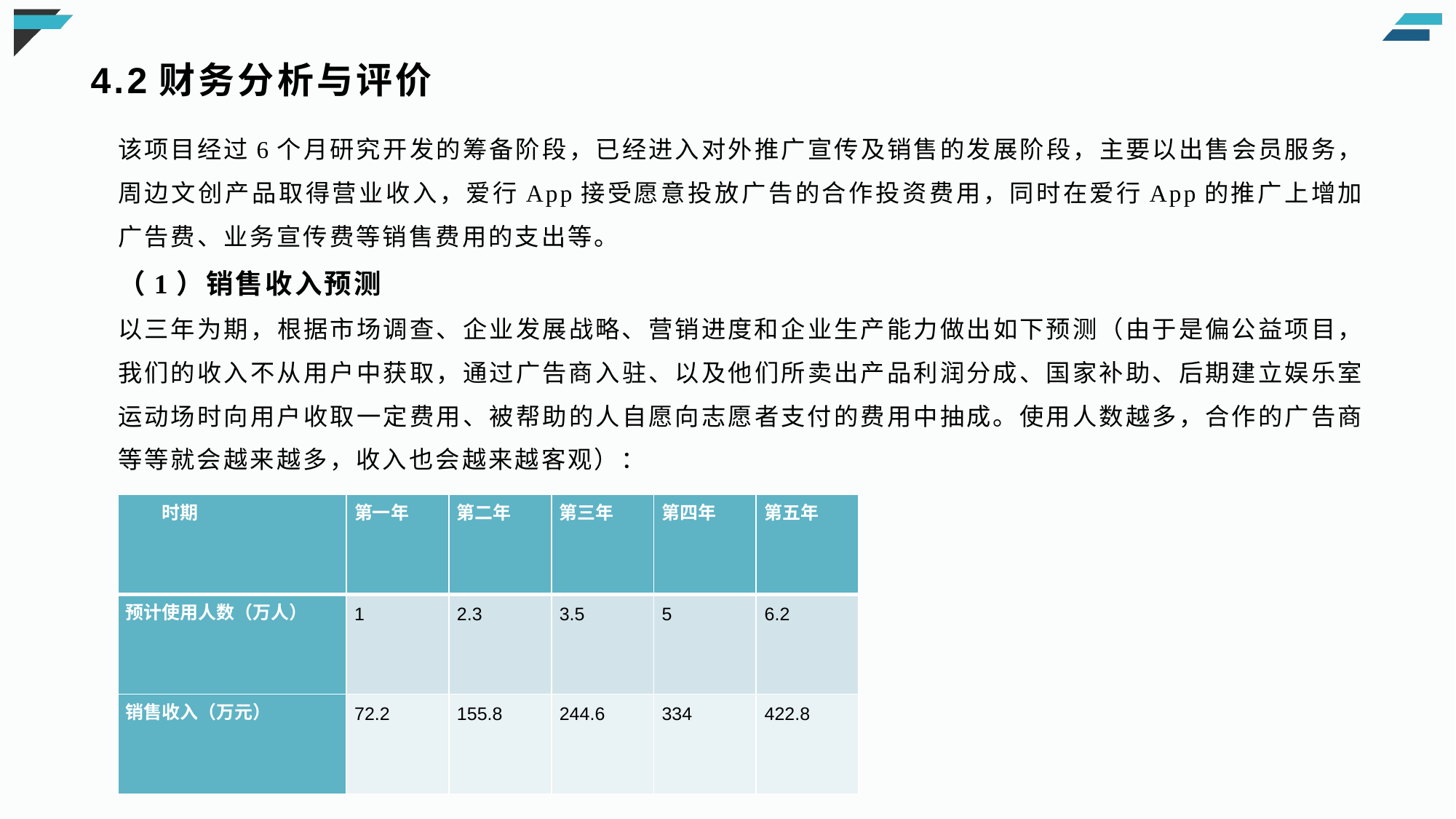

# 4.2财务分析与评价
该项目经过6个月研究开发的筹备阶段，已经进入对外推广宣传及销售的发展阶段，主要以出售会员服务，周边文创产品取得营业收入，爱行App接受愿意投放广告的合作投资费用，同时在爱行App的推广上增加广告费、业务宣传费等销售费用的支出等。
（1）销售收入预测
以三年为期，根据市场调查、企业发展战略、营销进度和企业生产能力做出如下预测（由于是偏公益项目，我们的收入不从用户中获取，通过广告商入驻、以及他们所卖出产品利润分成、国家补助、后期建立娱乐室运动场时向用户收取一定费用、被帮助的人自愿向志愿者支付的费用中抽成。使用人数越多，合作的广告商等等就会越来越多，收入也会越来越客观）：

| 时期 | 第一年 | 第二年 | 第三年 | 第四年 | 第五年 |
| --- | --- | --- | --- | --- | --- |
| 预计使用人数（万人） | 1 | 2.3 | 3.5 | 5 | 6.2 |
| 销售收入（万元） | 72.2 | 155.8 | 244.6 | 334 | 422.8 |